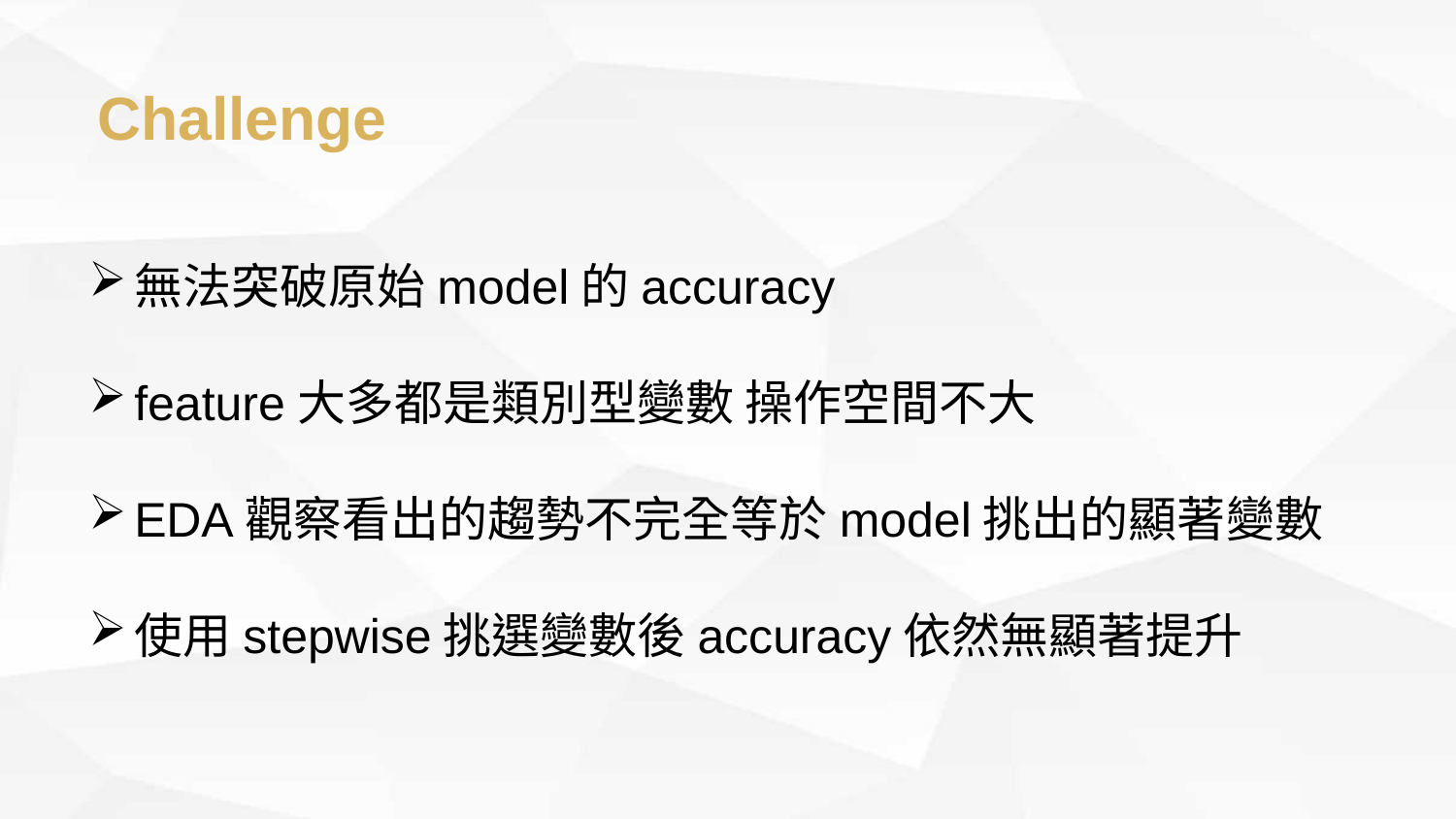

Challenge
無法突破原始model的accuracy

feature大多都是類別型變數 操作空間不大

EDA觀察看出的趨勢不完全等於model挑出的顯著變數

使用stepwise挑選變數後accuracy依然無顯著提升